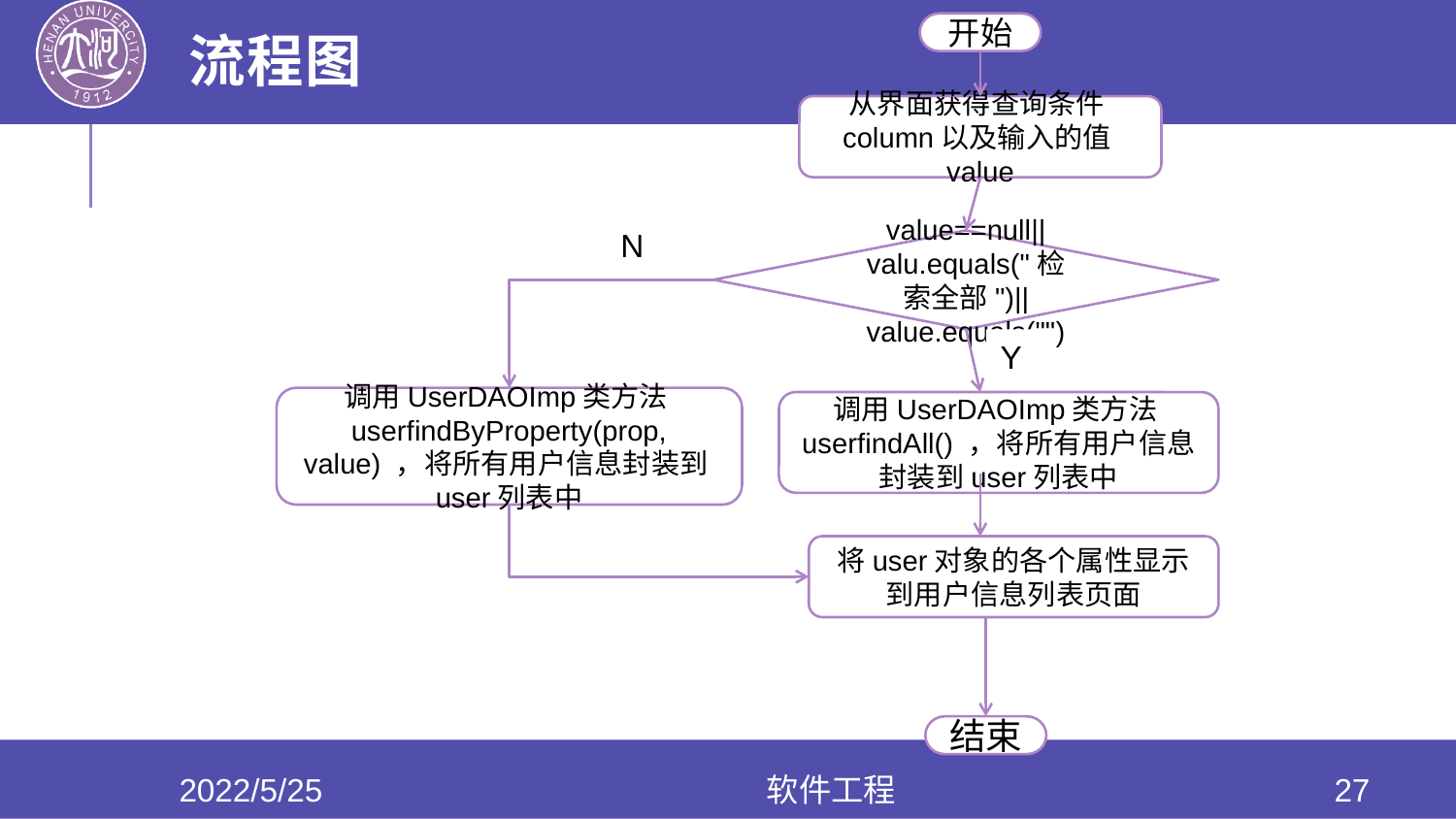

# 流程图
开始
从界面获得查询条件column以及输入的值value
N
value==null||valu.equals("检索全部")||value.equals("")
Y
调用UserDAOImp类方法userfindByProperty(prop, value) ，将所有用户信息封装到user列表中
调用UserDAOImp类方法userfindAll() ，将所有用户信息封装到user列表中
将user对象的各个属性显示到用户信息列表页面
结束
2022/5/25
软件工程
27